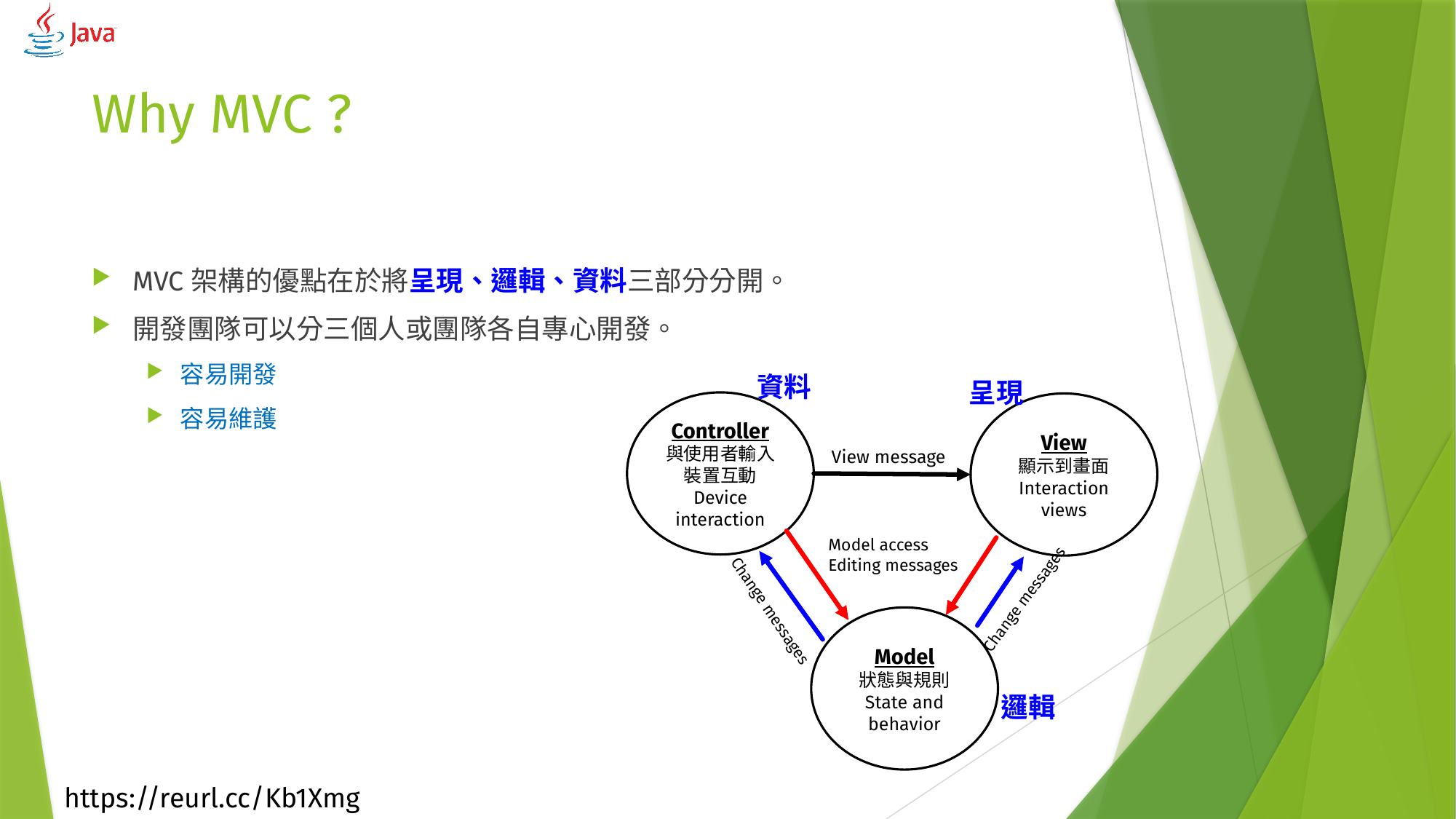

# Why MVC ?
MVC架構的優點在於將呈現、邏輯、資料三部分分開。
開發團隊可以分三個人或團隊各自專心開發。
容易開發
容易維護
資料
呈現
Controller
與使用者輸入裝置互動
Device interaction
View
顯示到畫面
Interaction views
View message
Model access
Editing messages
Change messages
Change messages
Model
狀態與規則
State and behavior
邏輯